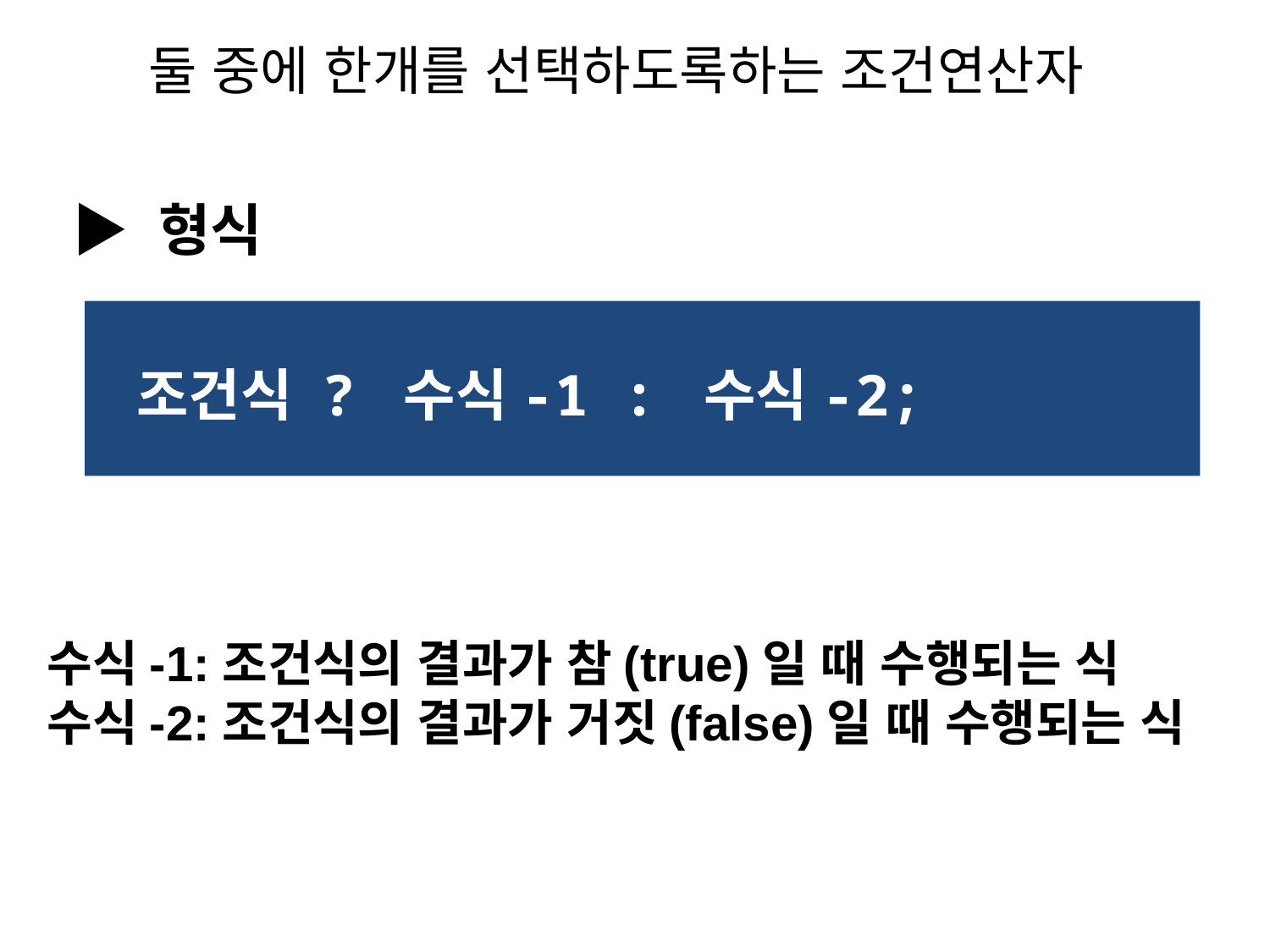

# 둘 중에 한개를 선택하도록하는 조건연산자
▶ 형식

  조건식 ? 수식-1 : 수식-2;
수식-1:조건식의 결과가 참(true)일 때 수행되는 식
수식-2:조건식의 결과가 거짓(false)일 때 수행되는 식